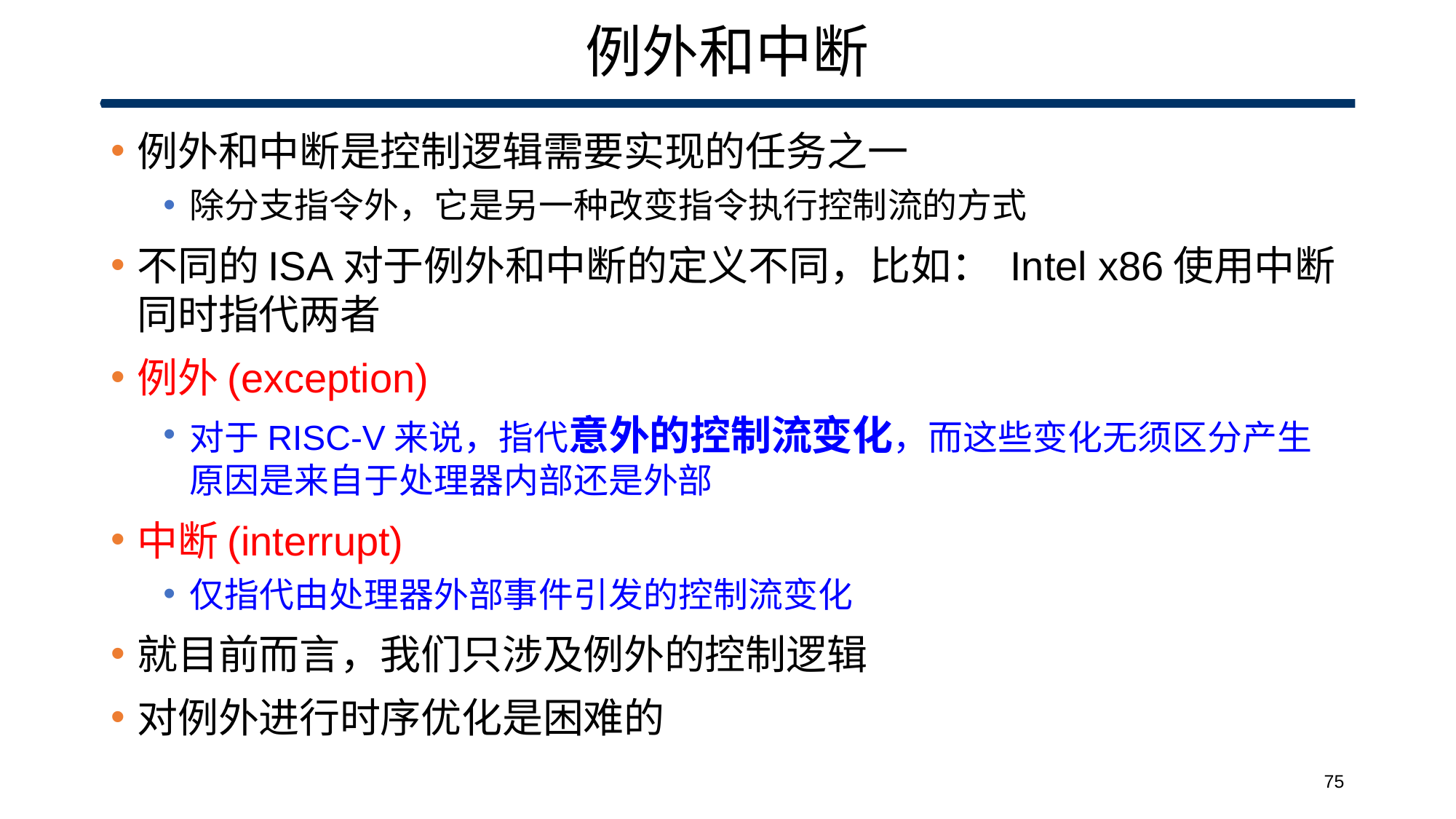

# 例外和中断
例外和中断是控制逻辑需要实现的任务之一
除分支指令外，它是另一种改变指令执行控制流的方式
不同的ISA对于例外和中断的定义不同，比如： Intel x86使用中断同时指代两者
例外(exception)
对于RISC-V来说，指代意外的控制流变化，而这些变化无须区分产生原因是来自于处理器内部还是外部
中断(interrupt)
仅指代由处理器外部事件引发的控制流变化
就目前而言，我们只涉及例外的控制逻辑
对例外进行时序优化是困难的
75